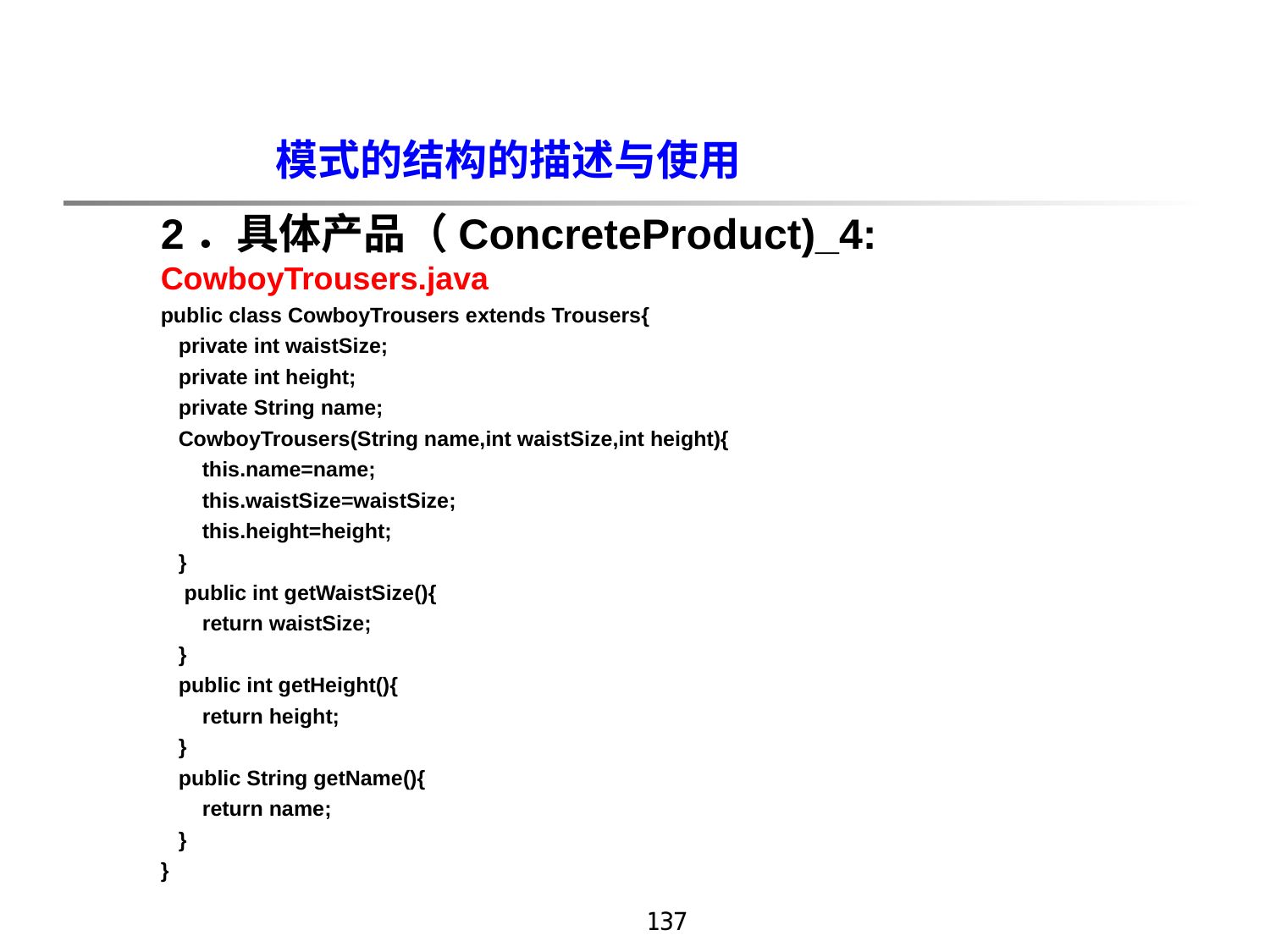

模式的结构的描述与使用

2．具体产品（ConcreteProduct)_4: CowboyTrousers.java
public class CowboyTrousers extends Trousers{
   private int waistSize;
   private int height;
   private String name;
   CowboyTrousers(String name,int waistSize,int height){
       this.name=name;
       this.waistSize=waistSize;
       this.height=height;
   }
    public int getWaistSize(){
       return waistSize;
   }
   public int getHeight(){
       return height;
   }
   public String getName(){
       return name;
   }
}

137